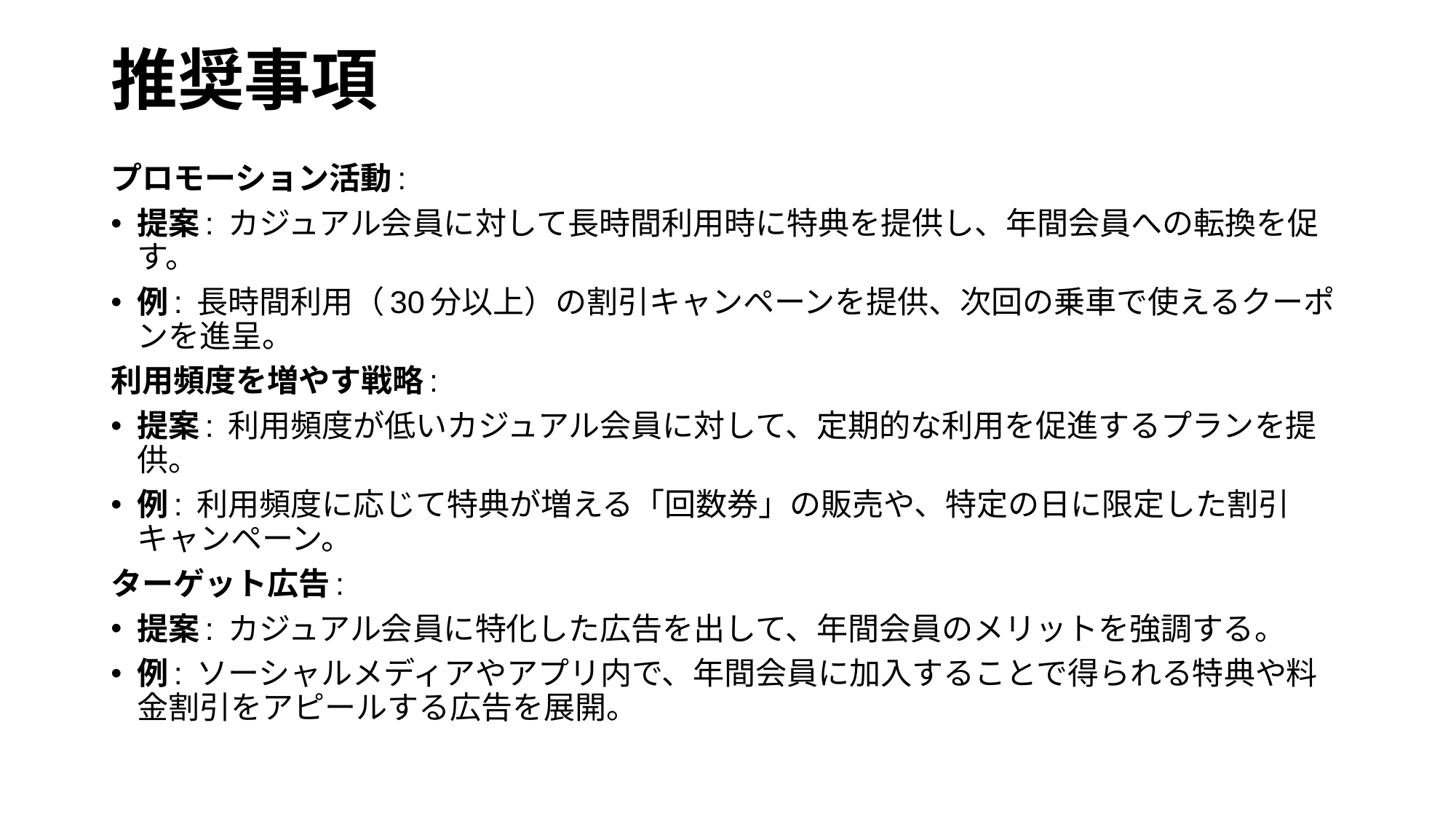

# 推奨事項
プロモーション活動:
提案: カジュアル会員に対して長時間利用時に特典を提供し、年間会員への転換を促す。
例: 長時間利用（30分以上）の割引キャンペーンを提供、次回の乗車で使えるクーポンを進呈。
利用頻度を増やす戦略:
提案: 利用頻度が低いカジュアル会員に対して、定期的な利用を促進するプランを提供。
例: 利用頻度に応じて特典が増える「回数券」の販売や、特定の日に限定した割引キャンペーン。
ターゲット広告:
提案: カジュアル会員に特化した広告を出して、年間会員のメリットを強調する。
例: ソーシャルメディアやアプリ内で、年間会員に加入することで得られる特典や料金割引をアピールする広告を展開。